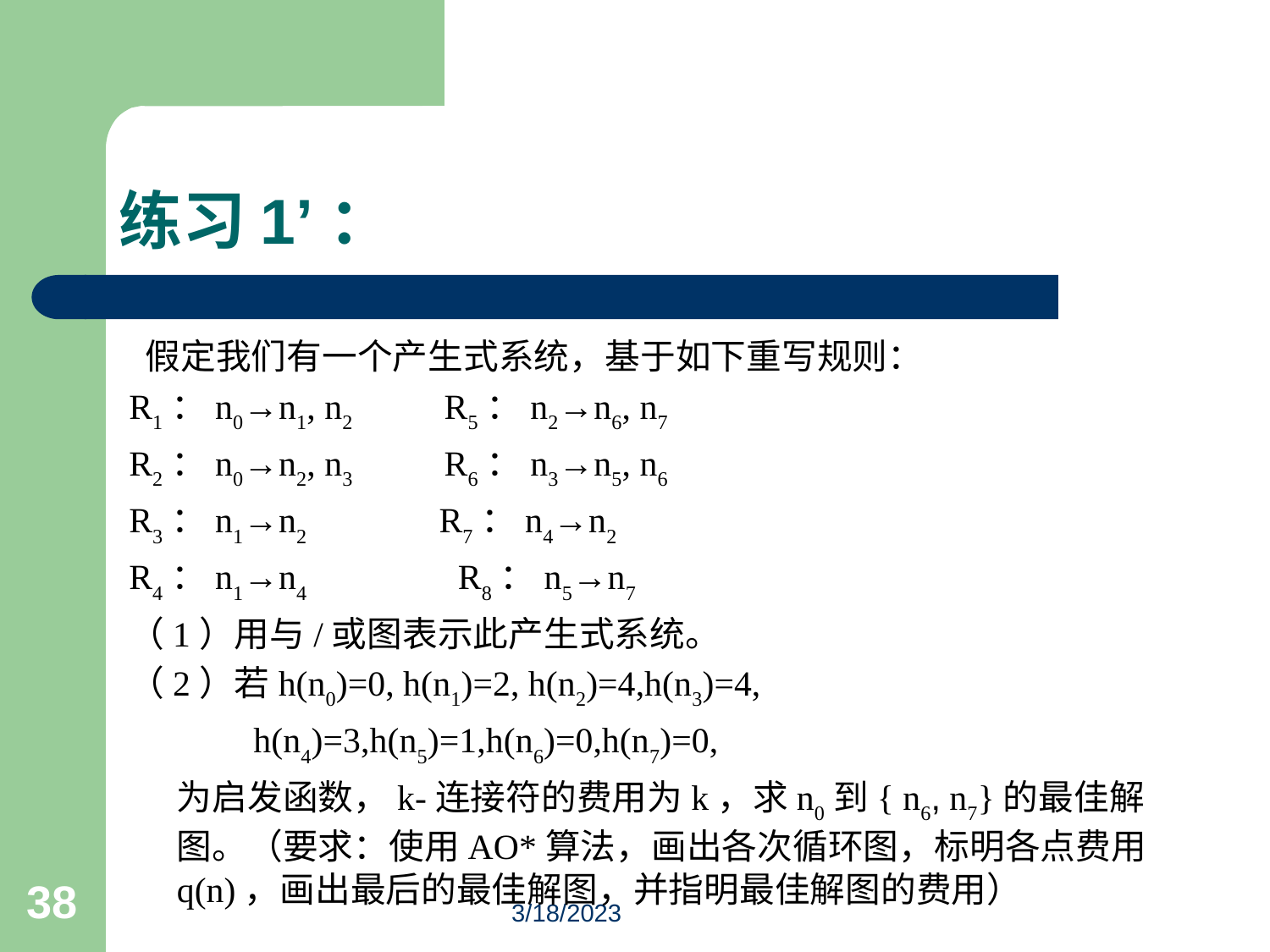

# 练习1’：
 假定我们有一个产生式系统，基于如下重写规则：
R1：n0→n1, n2                  R5：n2→n6, n7
R2：n0→n2, n3                  R6：n3→n5, n6
R3：n1→n2                          R7：n4→n2
R4：n1→n4                 R8：n5→n7
（1）用与/或图表示此产生式系统。
（2）若h(n0)=0, h(n1)=2, h(n2)=4,h(n3)=4,
              h(n4)=3,h(n5)=1,h(n6)=0,h(n7)=0,
     为启发函数，k-连接符的费用为k，求n0到{ n6, n7}的最佳解图。（要求：使用AO*算法，画出各次循环图，标明各点费用q(n)，画出最后的最佳解图，并指明最佳解图的费用）
38
3/18/2023